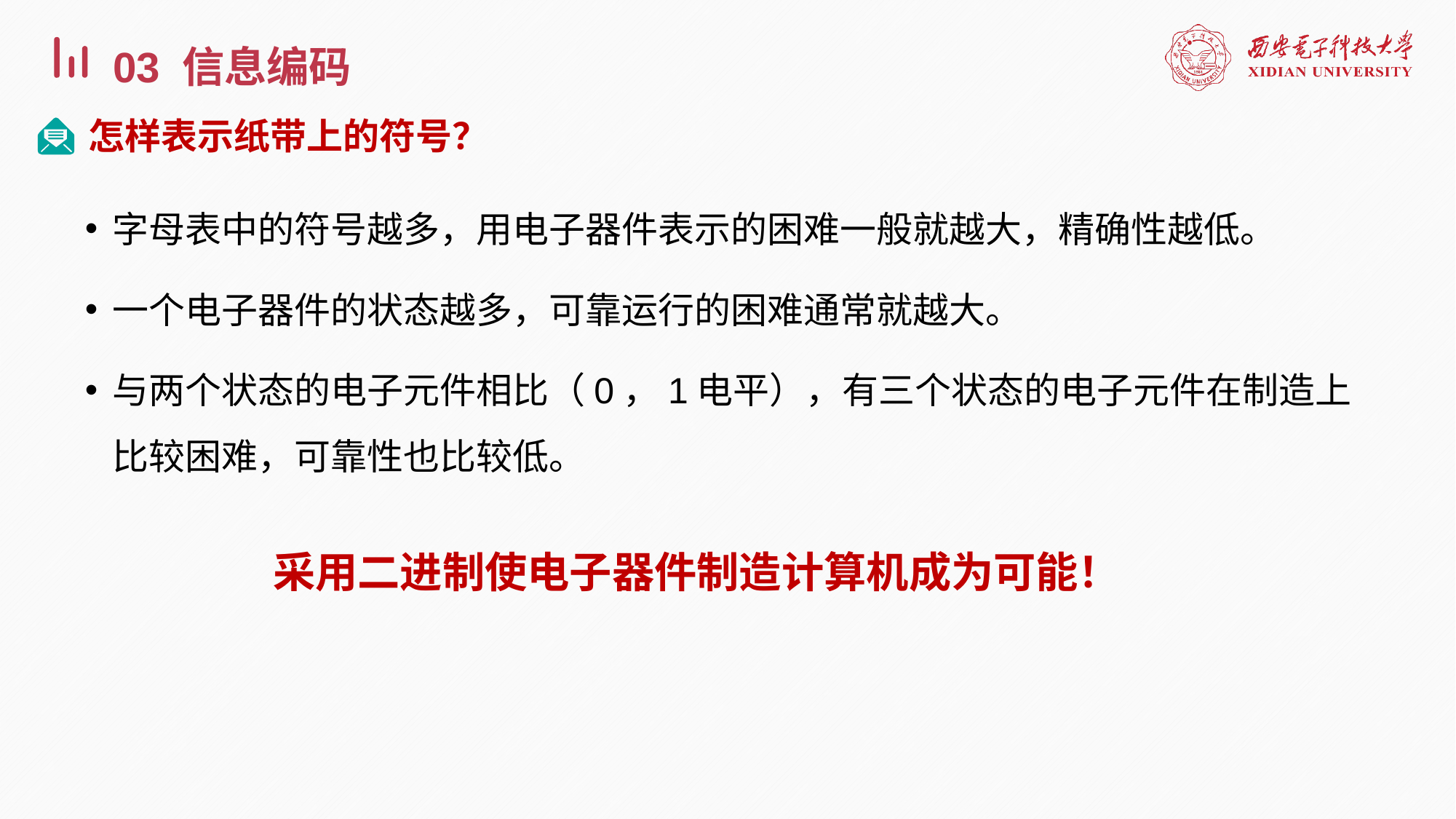

03 信息编码
怎样表示纸带上的符号？

字母表中的符号越多，用电子器件表示的困难一般就越大，精确性越低。
一个电子器件的状态越多，可靠运行的困难通常就越大。
与两个状态的电子元件相比（0，1电平），有三个状态的电子元件在制造上比较困难，可靠性也比较低。
 采用二进制使电子器件制造计算机成为可能！